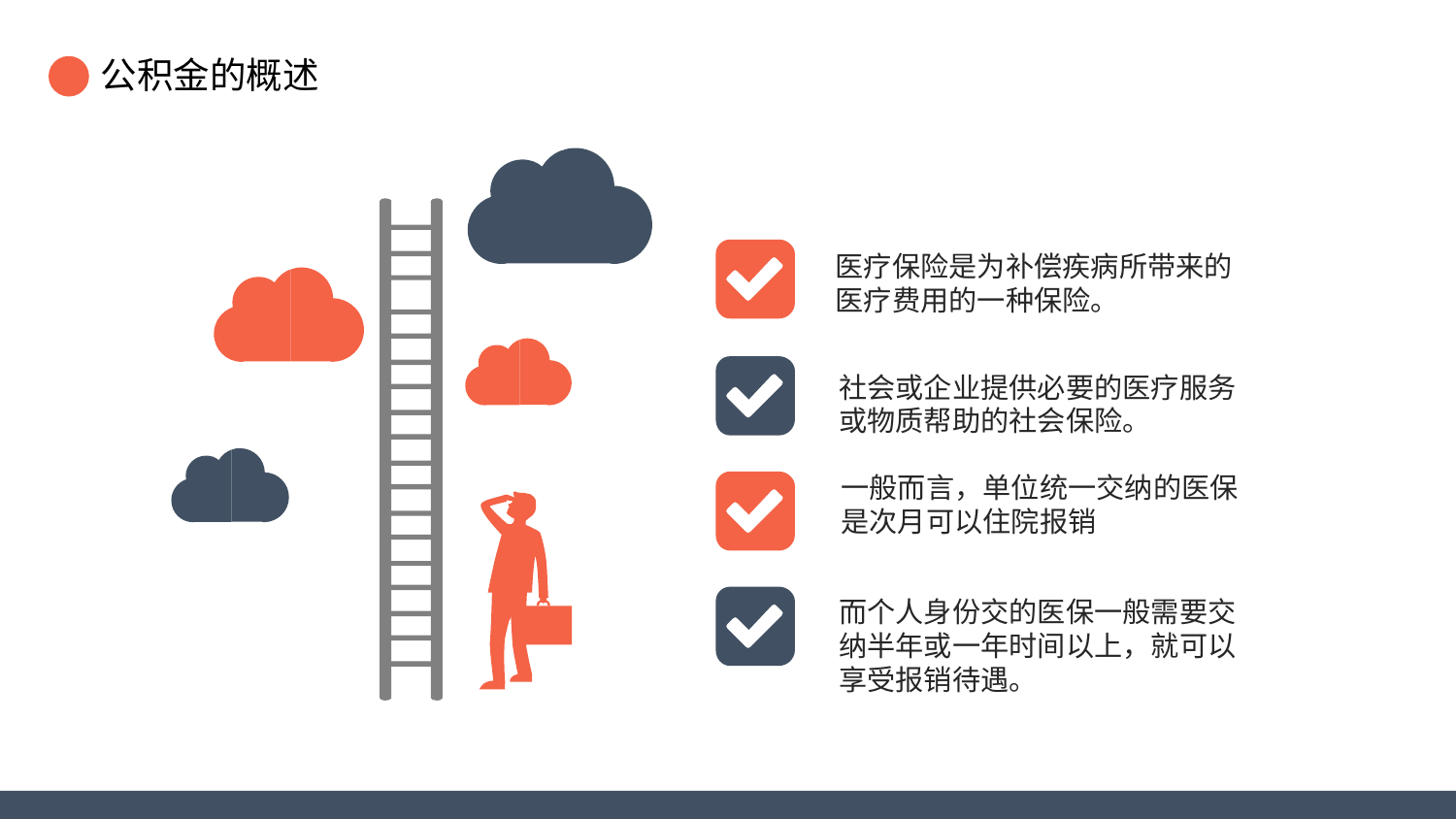

医疗保险是为补偿疾病所带来的医疗费用的一种保险。
社会或企业提供必要的医疗服务或物质帮助的社会保险。
一般而言，单位统一交纳的医保是次月可以住院报销
而个人身份交的医保一般需要交纳半年或一年时间以上，就可以享受报销待遇。